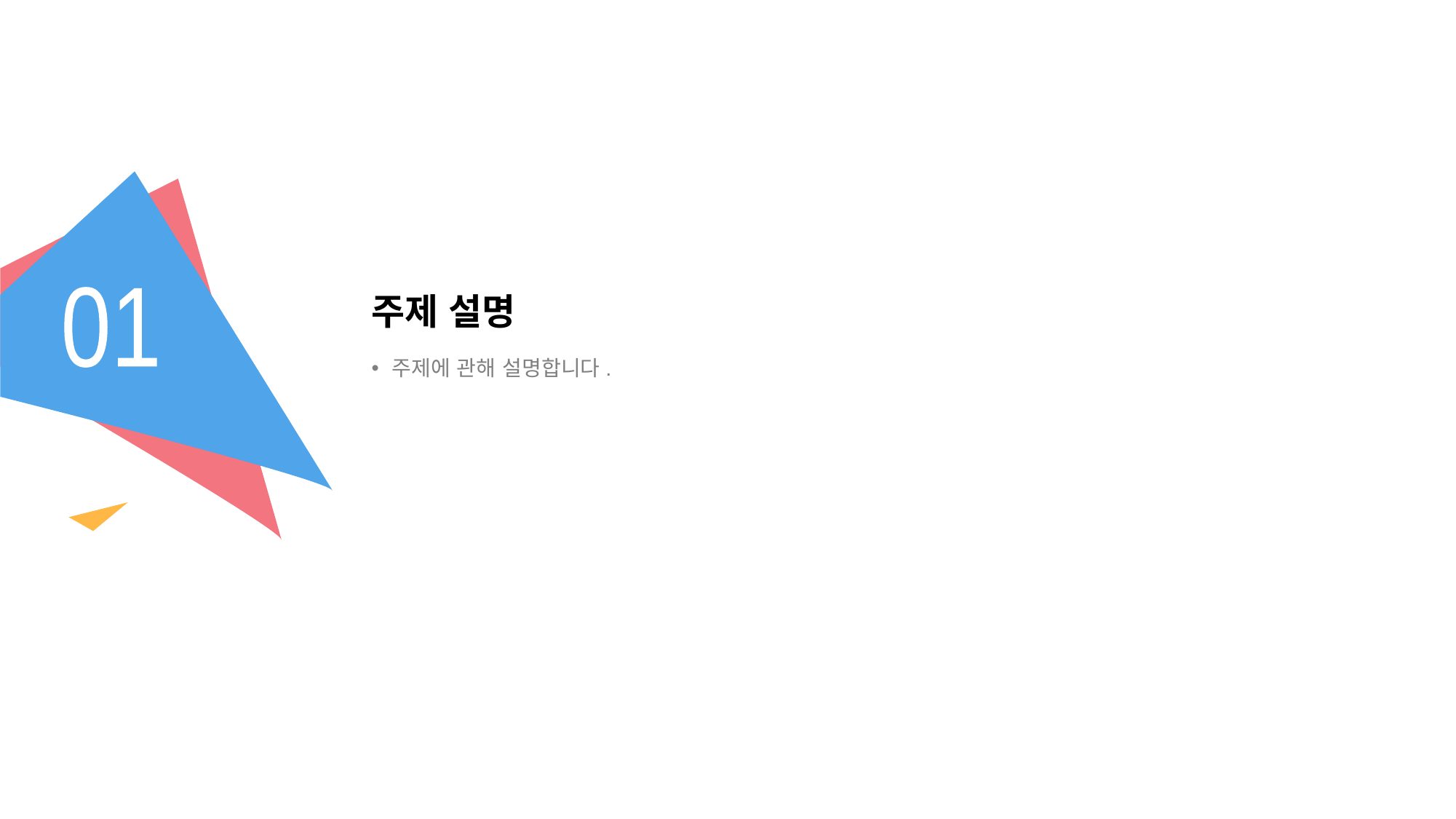

# 주제 설명
01
주제에 관해 설명합니다.